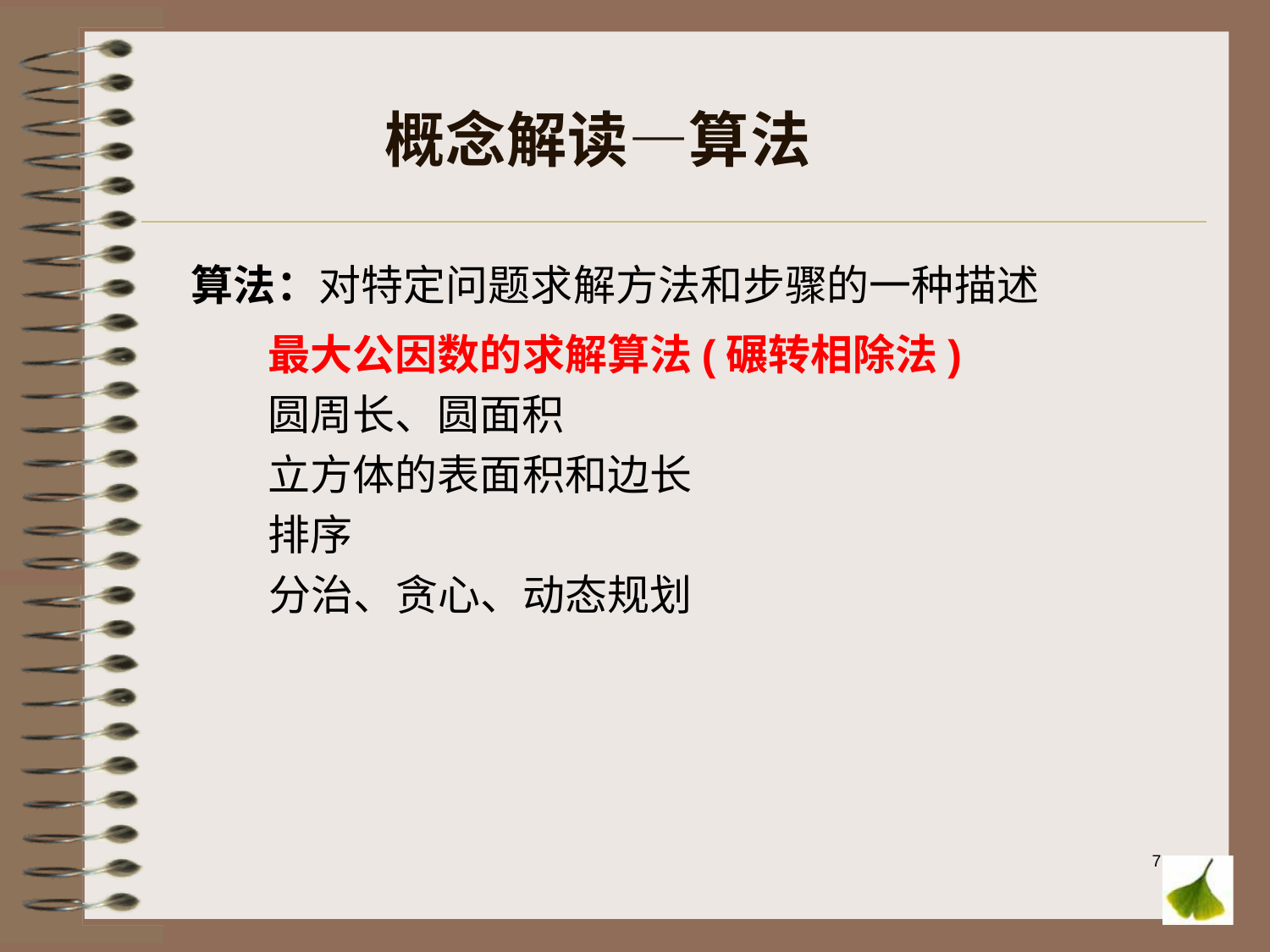

# 概念解读—算法
  算法：对特定问题求解方法和步骤的一种描述
    最大公因数的求解算法(碾转相除法)
    圆周长、圆面积
    立方体的表面积和边长
    排序
    分治、贪心、动态规划

7